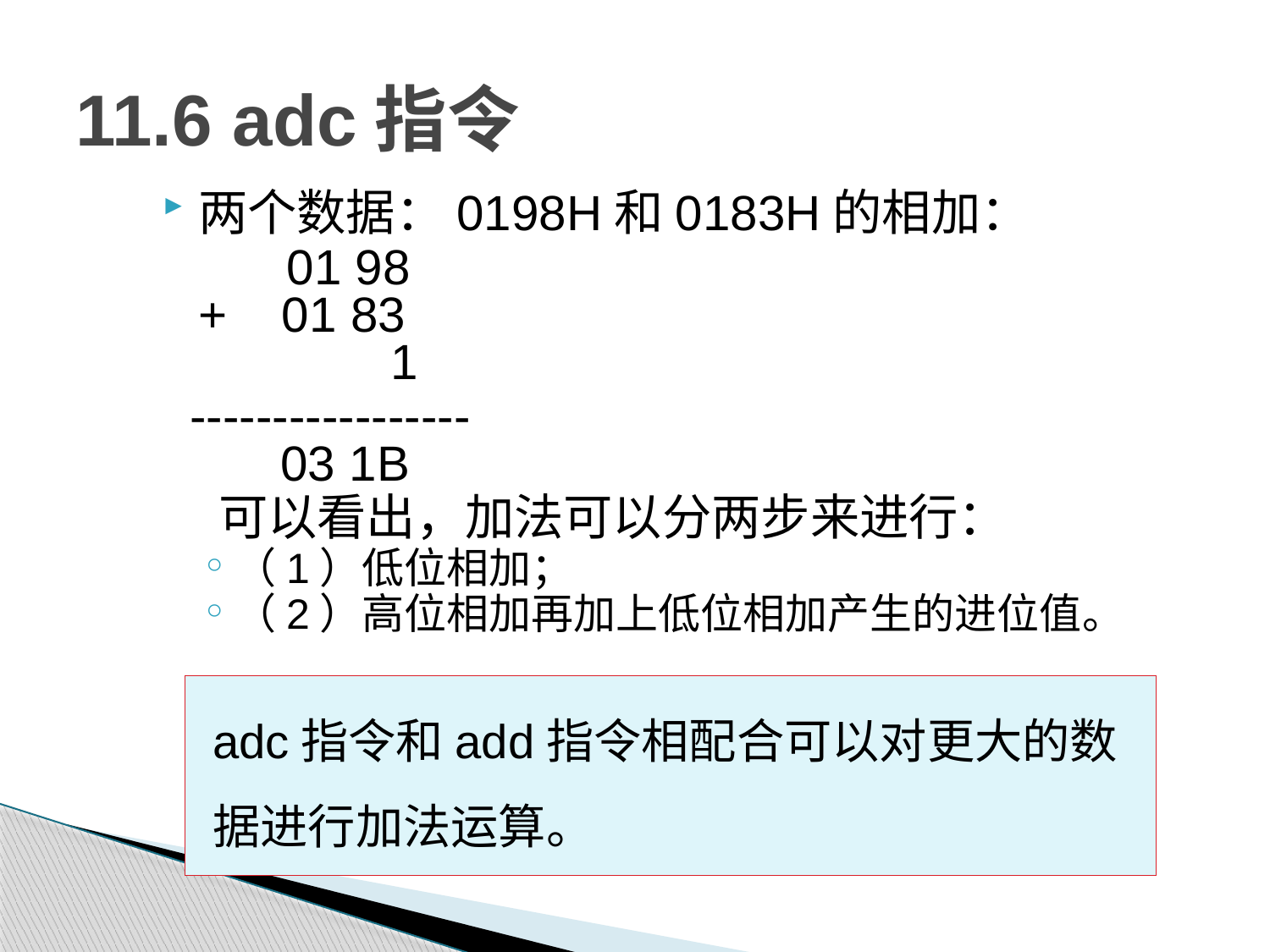

# 11.6 adc指令
两个数据：0198H和0183H的相加：
         01 98
+    01 83
              1
  -----------------
      03 1B
    可以看出，加法可以分两步来进行：
（1）低位相加；
（2）高位相加再加上低位相加产生的进位值。
adc指令和add指令相配合可以对更大的数据进行加法运算。